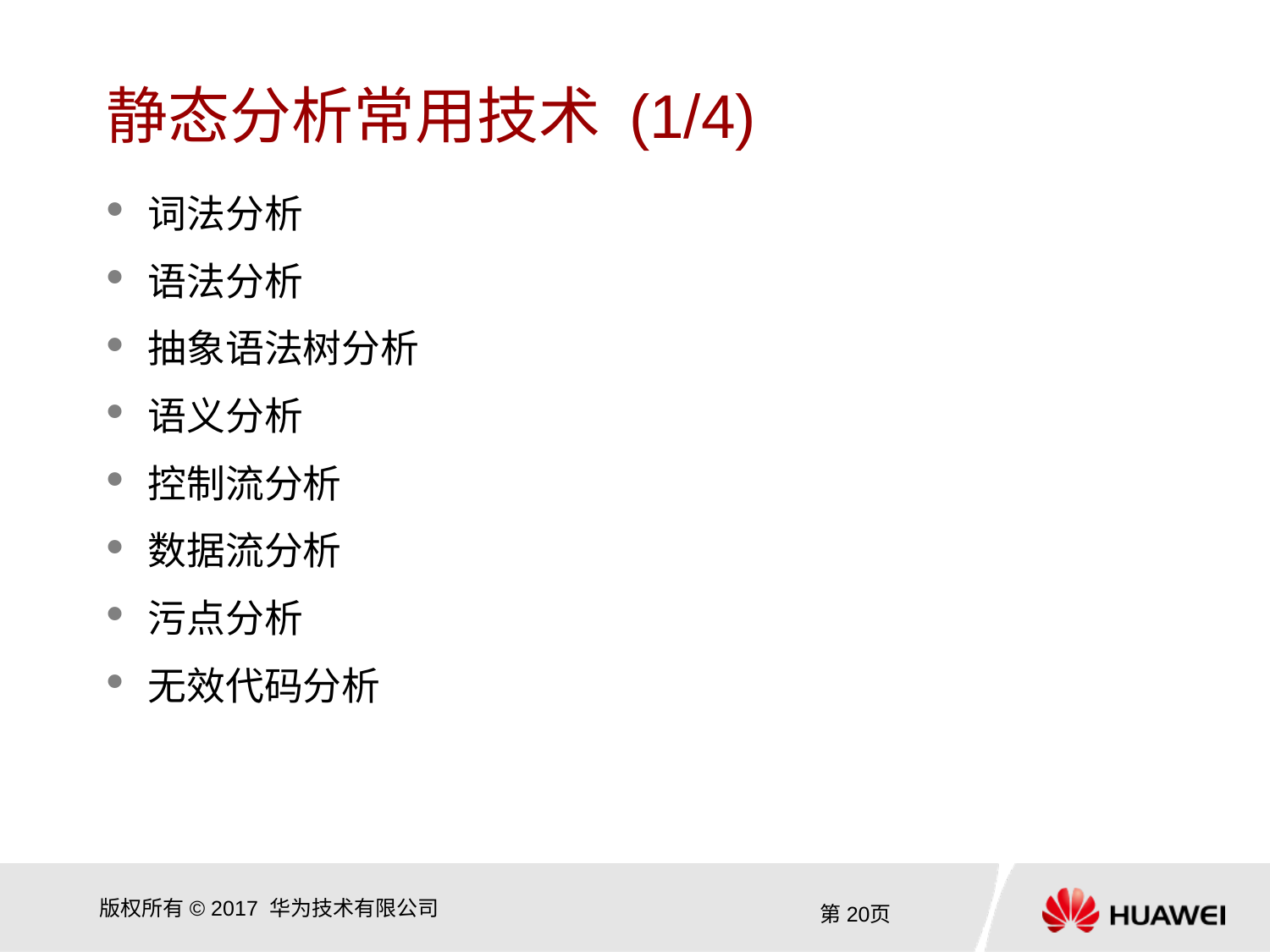

# 静态分析常用技术 (1/4)
词法分析
语法分析
抽象语法树分析
语义分析
控制流分析
数据流分析
污点分析
无效代码分析